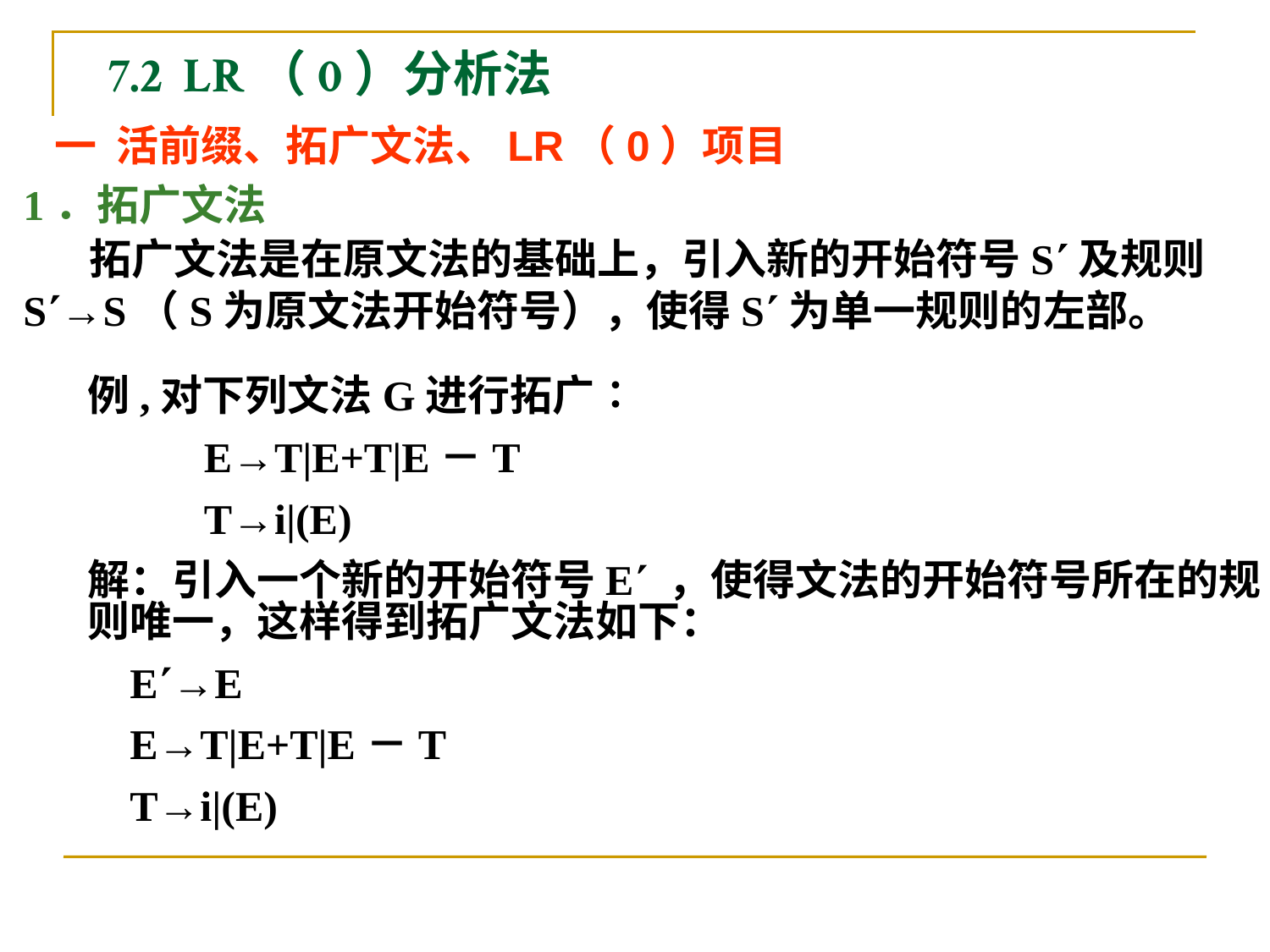

# 7.2  LR（0）分析法
一  活前缀、拓广文法、LR（0）项目
 1．拓广文法
       拓广文法是在原文法的基础上，引入新的开始符号S′及规则
 S′→S（S为原文法开始符号），使得S′为单一规则的左部。
例,对下列文法G进行拓广∶
           E→T|E+T|E－T
           T→i|(E)
解：引入一个新的开始符号E′ ，使得文法的开始符号所在的规则唯一，这样得到拓广文法如下：
    E′→E
    E→T|E+T|E－T
    T→i|(E)
41